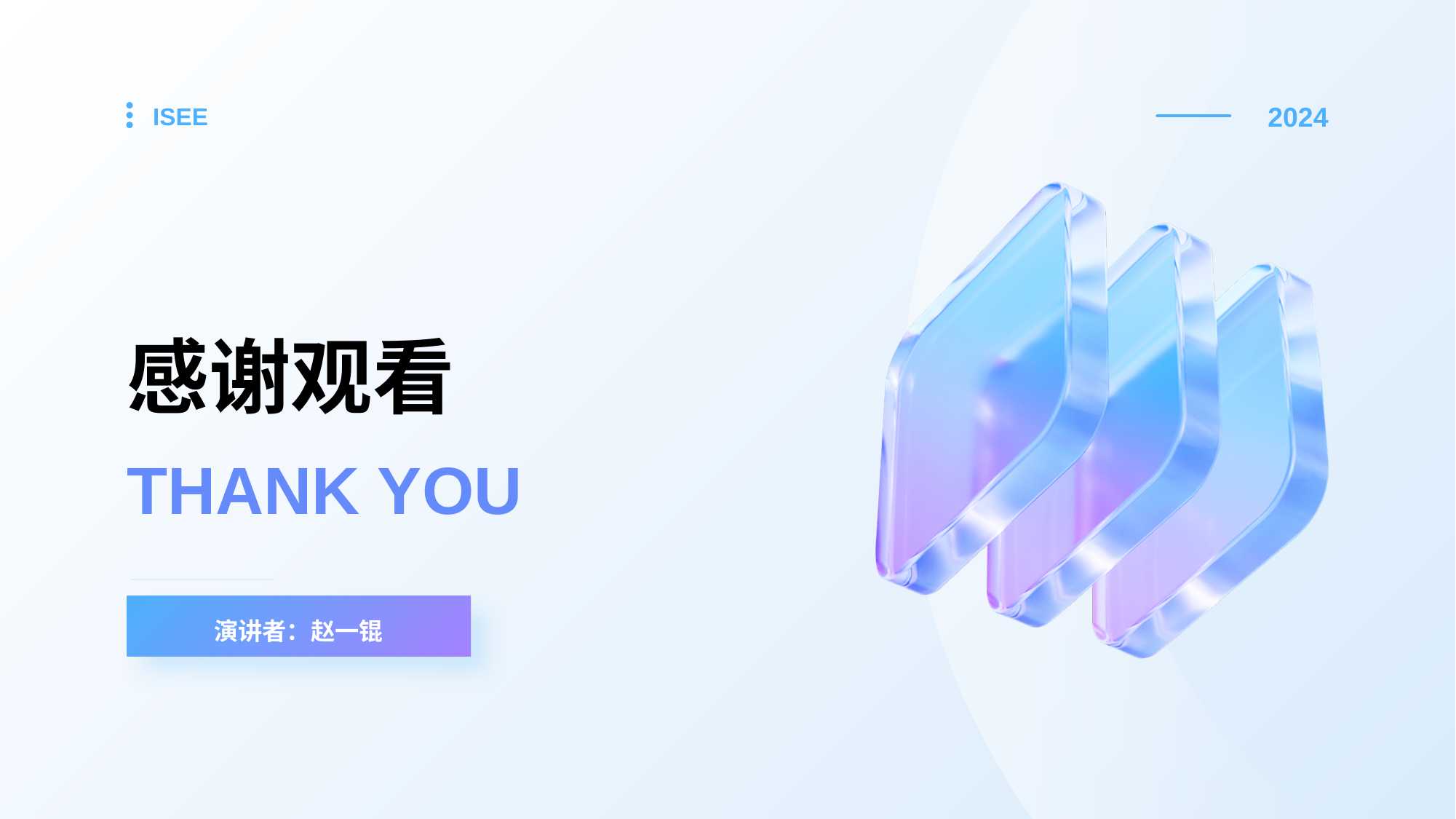

ISEE
2024
# 感谢观看
Thank you
演讲者：赵一锟